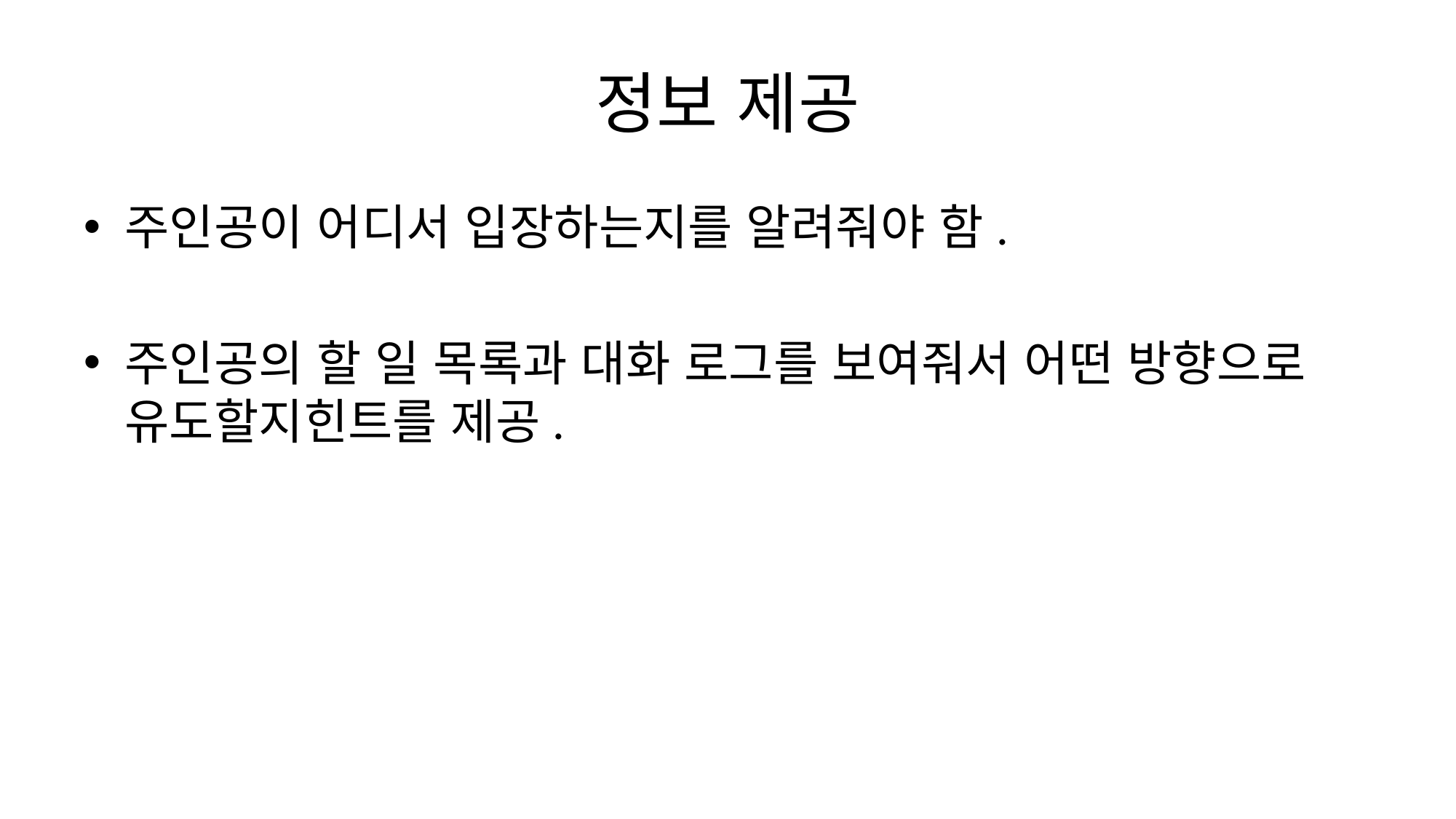

# 정보 제공
주인공이 어디서 입장하는지를 알려줘야 함.

주인공의 할 일 목록과 대화 로그를 보여줘서 어떤 방향으로 유도할지힌트를 제공.